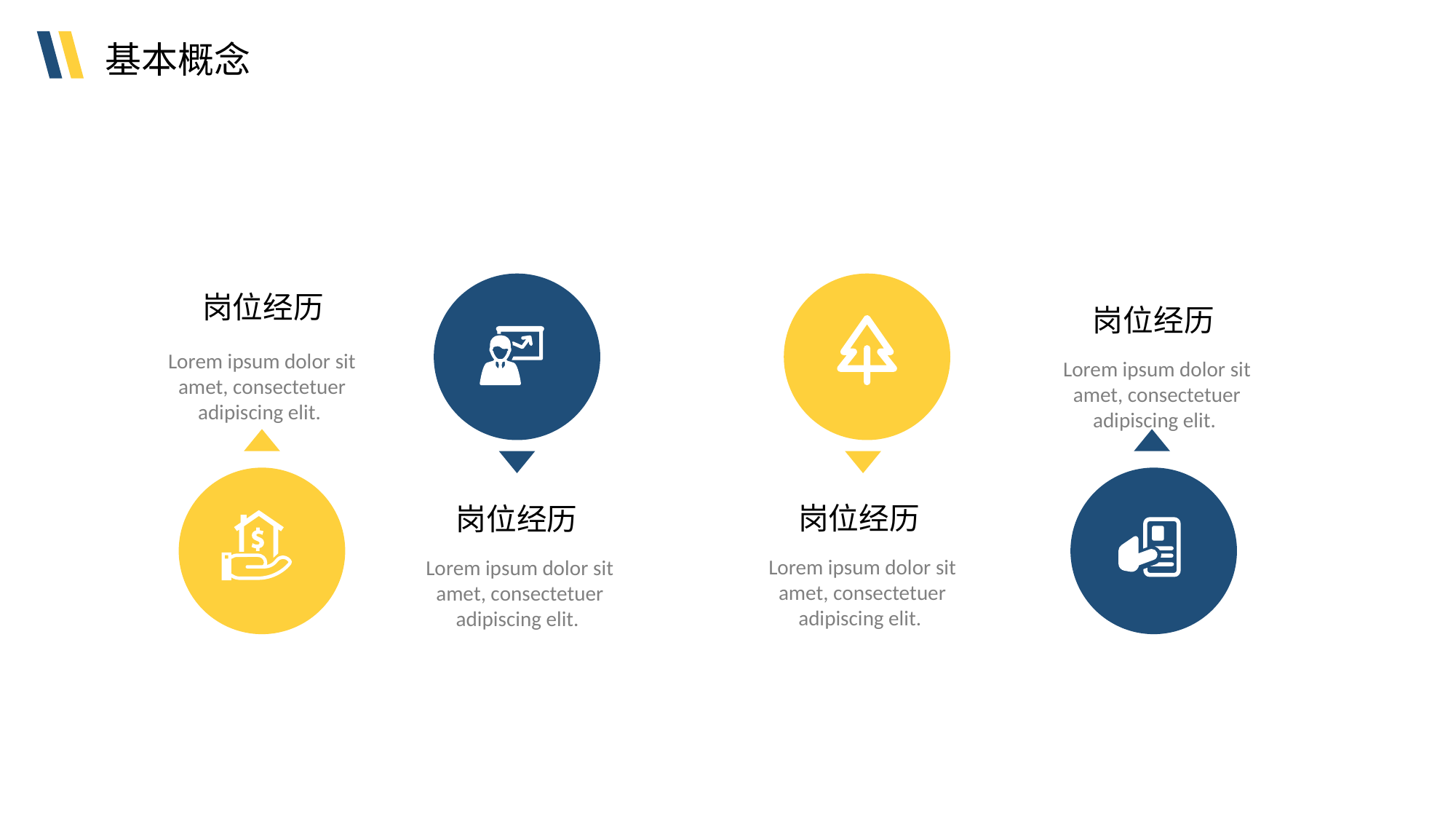

基本概念

岗位经历
岗位经历

Lorem ipsum dolor sit amet, consectetuer adipiscing elit.
Lorem ipsum dolor sit amet, consectetuer adipiscing elit.

岗位经历
岗位经历

Lorem ipsum dolor sit amet, consectetuer adipiscing elit.
Lorem ipsum dolor sit amet, consectetuer adipiscing elit.